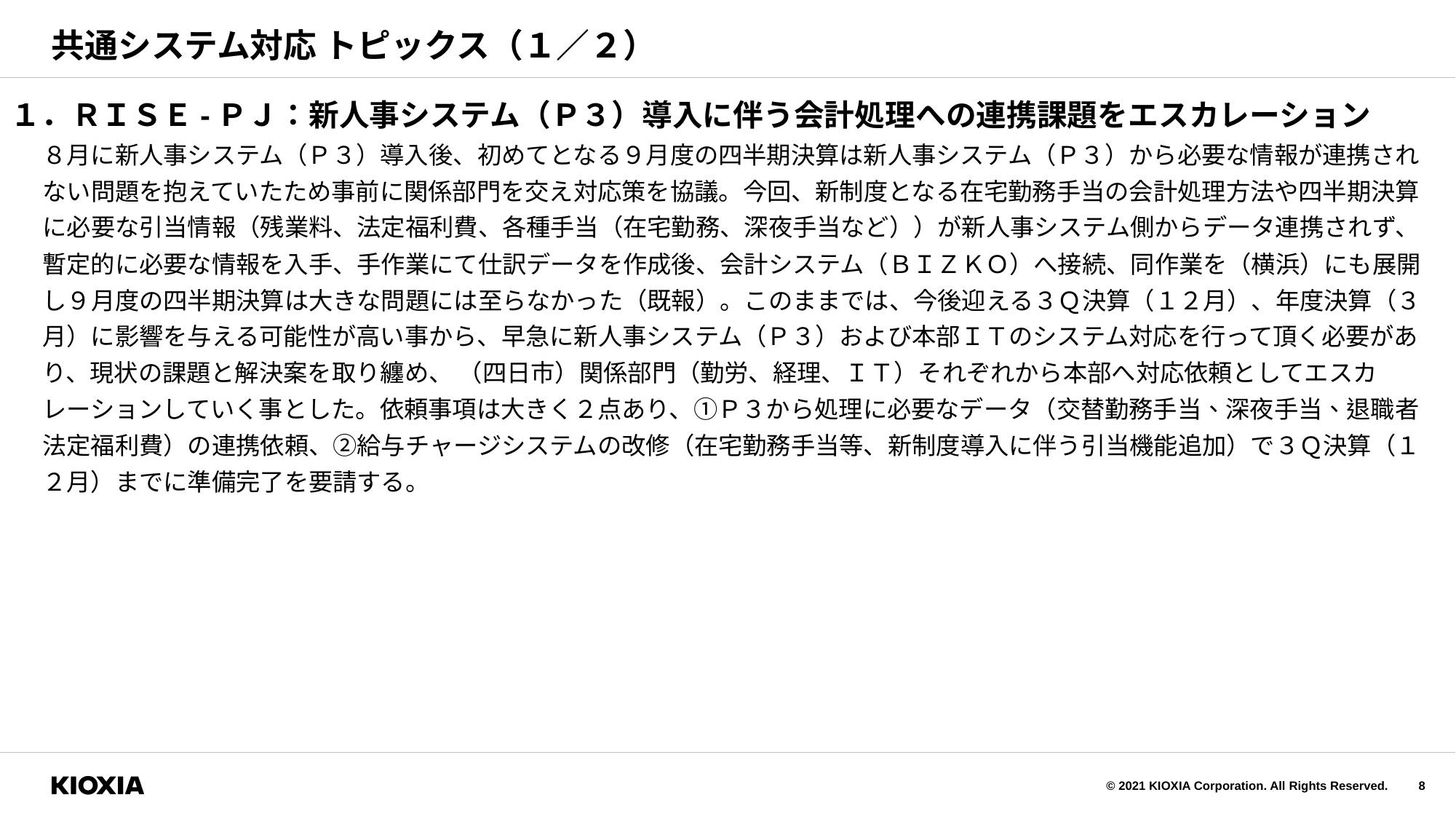

# 共通システム対応 トピックス（１／２）
１．ＲＩＳＥ-ＰＪ：新人事システム（Ｐ３）導入に伴う会計処理への連携課題をエスカレーション
８月に新人事システム（Ｐ３）導入後、初めてとなる９月度の四半期決算は新人事システム（Ｐ３）から必要な情報が連携されない問題を抱えていたため事前に関係部門を交え対応策を協議。今回、新制度となる在宅勤務手当の会計処理方法や四半期決算に必要な引当情報（残業料、法定福利費、各種手当（在宅勤務、深夜手当など））が新人事システム側からデータ連携されず、暫定的に必要な情報を入手、手作業にて仕訳データを作成後、会計システム（ＢＩＺＫＯ）へ接続、同作業を（横浜）にも展開し９月度の四半期決算は大きな問題には至らなかった（既報）。このままでは、今後迎える３Ｑ決算（１２月）、年度決算（３月）に影響を与える可能性が高い事から、早急に新人事システム（Ｐ３）および本部ＩＴのシステム対応を行って頂く必要があり、現状の課題と解決案を取り纏め、 （四日市）関係部門（勤労、経理、ＩＴ）それぞれから本部へ対応依頼としてエスカレーションしていく事とした。依頼事項は大きく２点あり、①Ｐ３から処理に必要なデータ（交替勤務手当、深夜手当、退職者法定福利費）の連携依頼、②給与チャージシステムの改修（在宅勤務手当等、新制度導入に伴う引当機能追加）で３Ｑ決算（１２月）までに準備完了を要請する。